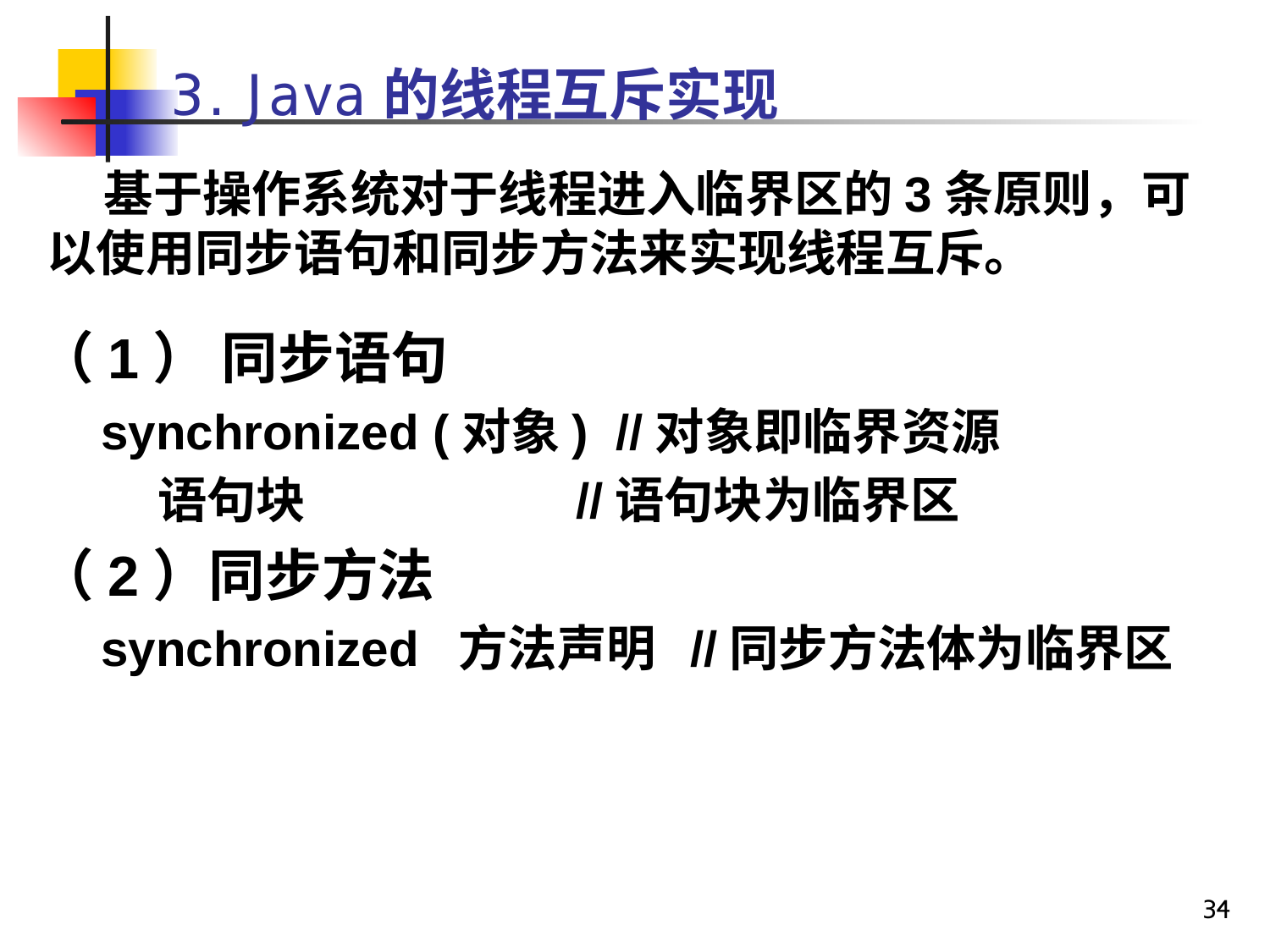

# 3. Java的线程互斥实现
    基于操作系统对于线程进入临界区的3条原则，可以使用同步语句和同步方法来实现线程互斥。
（1） 同步语句
synchronized (对象)  //对象即临界资源
    语句块                       //语句块为临界区
（2）同步方法
synchronized  方法声明  //同步方法体为临界区
34